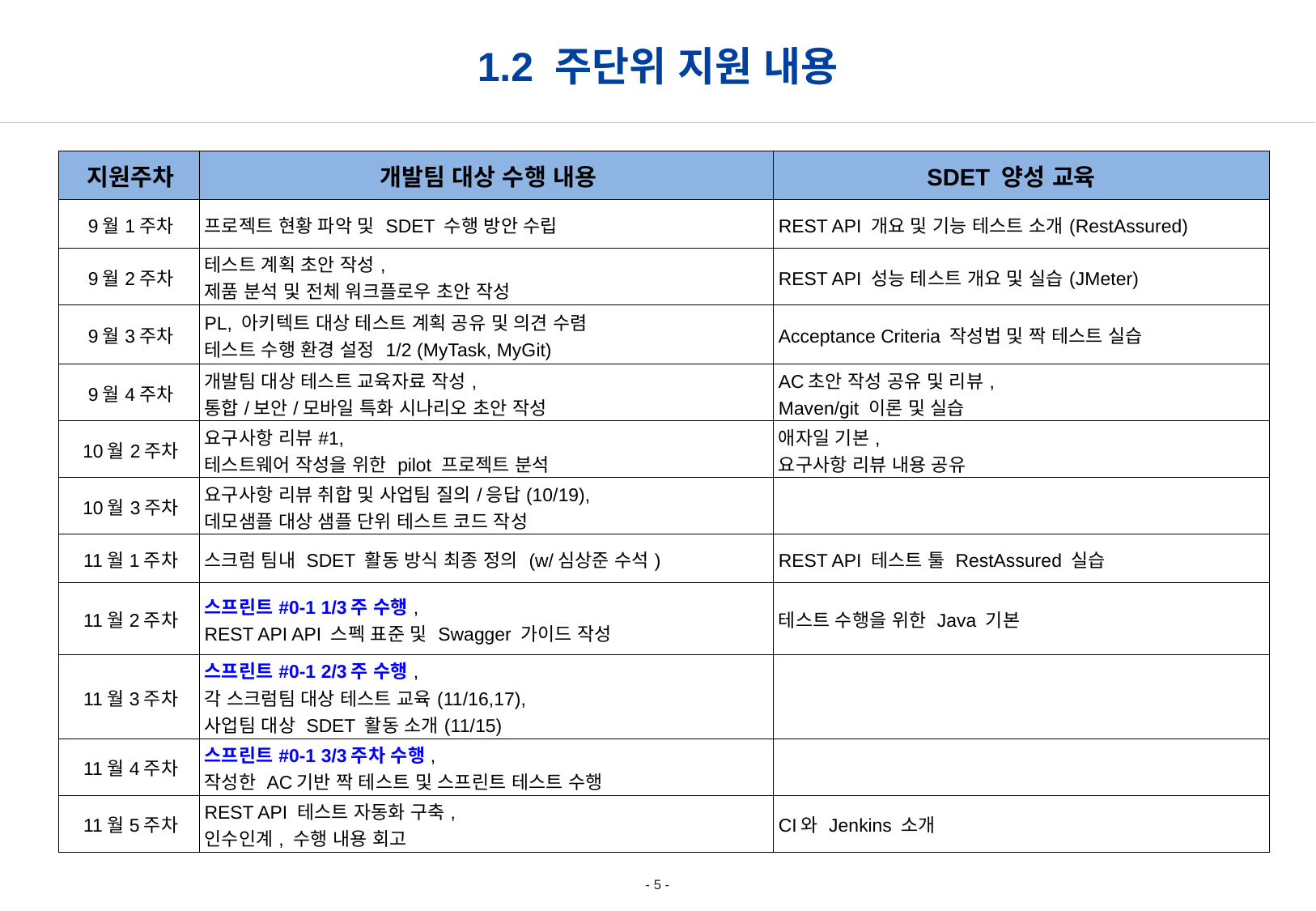

1.2 주단위 지원 내용
| 지원주차 | 개발팀 대상 수행 내용 | SDET 양성 교육 |
| --- | --- | --- |
| 9월1주차 | 프로젝트 현황 파악 및 SDET 수행 방안 수립 | REST API 개요 및 기능 테스트 소개(RestAssured) |
| 9월2주차 | 테스트 계획 초안 작성, 제품 분석 및 전체 워크플로우 초안 작성 | REST API 성능 테스트 개요 및 실습(JMeter) |
| 9월3주차 | PL, 아키텍트 대상 테스트 계획 공유 및 의견 수렴 테스트 수행 환경 설정 1/2 (MyTask, MyGit) | Acceptance Criteria 작성법 및 짝 테스트 실습 |
| 9월4주차 | 개발팀 대상 테스트 교육자료 작성, 통합/보안/모바일 특화 시나리오 초안 작성 | AC초안 작성 공유 및 리뷰, Maven/git 이론 및 실습 |
| 10월2주차 | 요구사항 리뷰#1, 테스트웨어 작성을 위한 pilot 프로젝트 분석 | 애자일 기본, 요구사항 리뷰 내용 공유 |
| 10월3주차 | 요구사항 리뷰 취합 및 사업팀 질의/응답(10/19), 데모샘플 대상 샘플 단위 테스트 코드 작성 |  |
| 11월1주차 | 스크럼 팀내 SDET 활동 방식 최종 정의 (w/심상준 수석) | REST API 테스트 툴 RestAssured 실습 |
| 11월2주차 | 스프린트#0-1 1/3주 수행, REST API API 스펙 표준 및 Swagger 가이드 작성 | 테스트 수행을 위한 Java 기본 |
| 11월3주차 | 스프린트#0-1 2/3주 수행, 각 스크럼팀 대상 테스트 교육(11/16,17), 사업팀 대상 SDET 활동 소개(11/15) |  |
| 11월4주차 | 스프린트#0-1 3/3주차 수행, 작성한 AC기반 짝 테스트 및 스프린트 테스트 수행 |  |
| 11월5주차 | REST API 테스트 자동화 구축, 인수인계, 수행 내용 회고 | CI와 Jenkins 소개 |